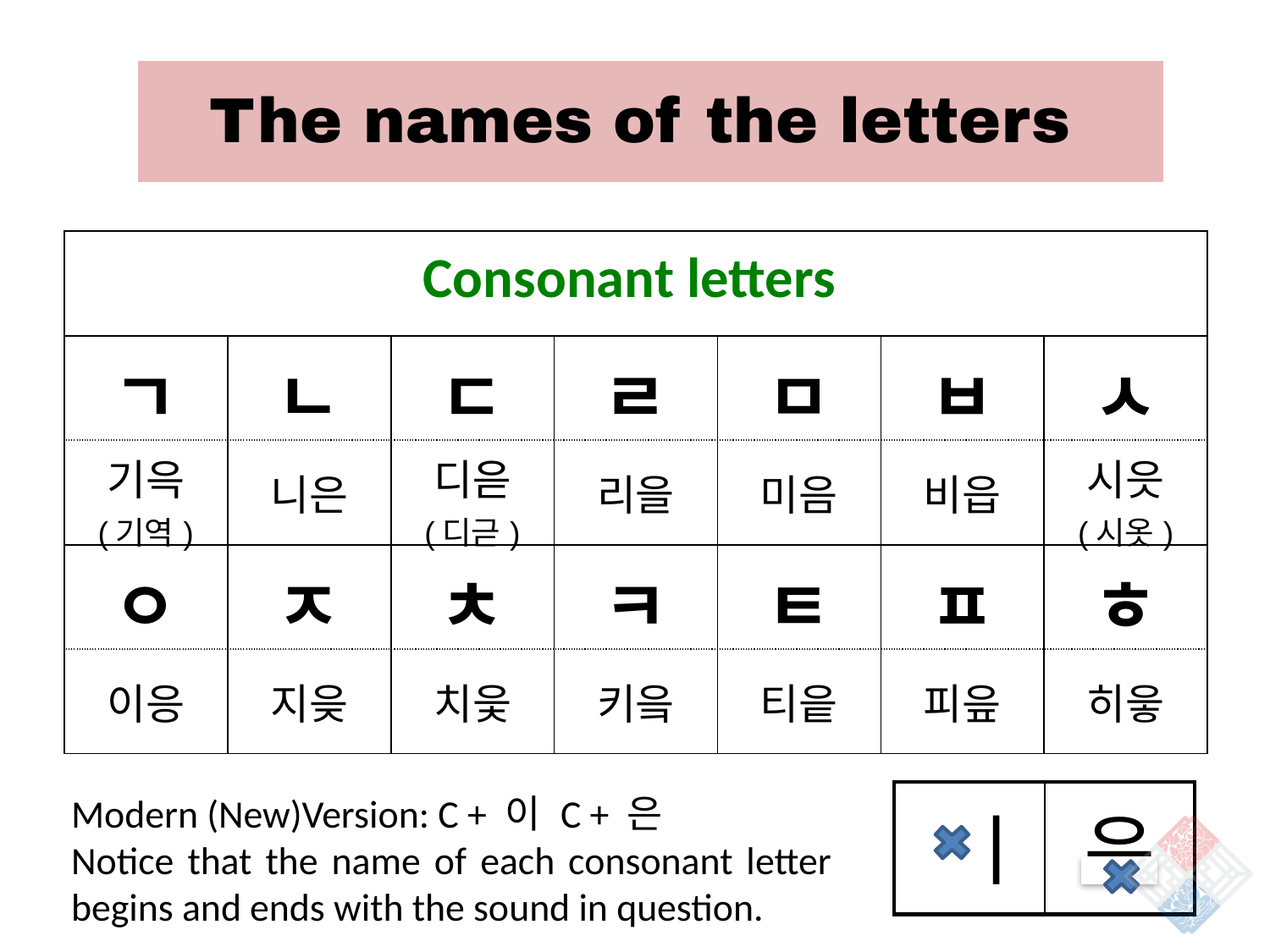

| The names of the letters |
| --- |
| Consonant letters |  |  |  |  |  |  |
| --- | --- | --- | --- | --- | --- | --- |
| ㄱ | ㄴ | ㄷ | ㄹ | ㅁ | ㅂ | ㅅ |
| 기윽 (기역) | 니은 | 디읃 (디귿) | 리을 | 미음 | 비읍 | 시읏 (시옷) |
| ㅇ | ㅈ | ㅊ | ㅋ | ㅌ | ㅍ | ㅎ |
| 이응 | 지읒 | 치읓 | 키읔 | 티읕 | 피읖 | 히읗 |
| ㅣ | 은 |
| --- | --- |
Modern (New)Version: C + 이 C + 은
Notice that the name of each consonant letter begins and ends with the sound in question.